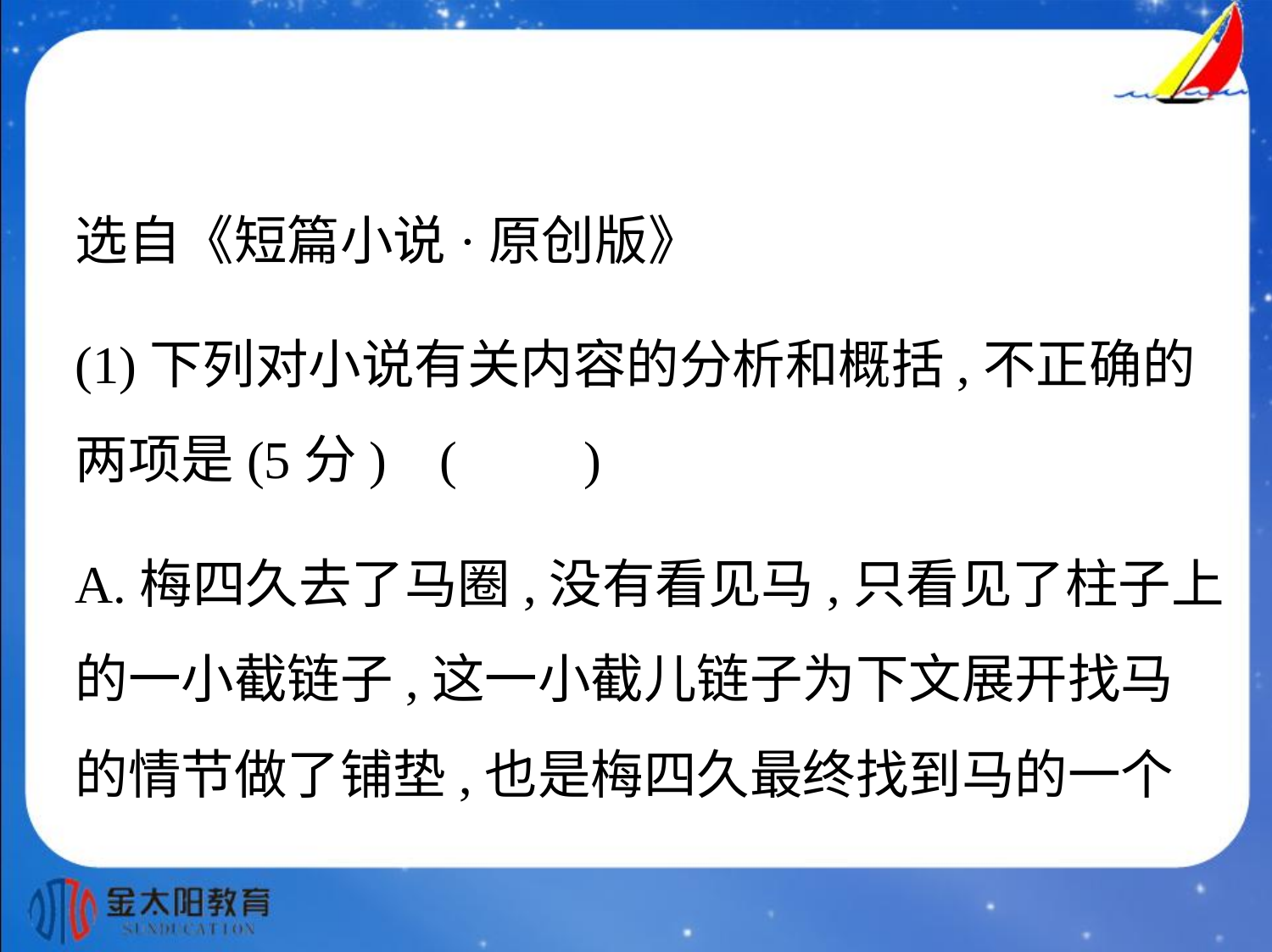

选自《短篇小说·原创版》
(1)下列对小说有关内容的分析和概括,不正确的
两项是(5分) (　    )
A.梅四久去了马圈,没有看见马,只看见了柱子上
的一小截链子,这一小截儿链子为下文展开找马
的情节做了铺垫,也是梅四久最终找到马的一个